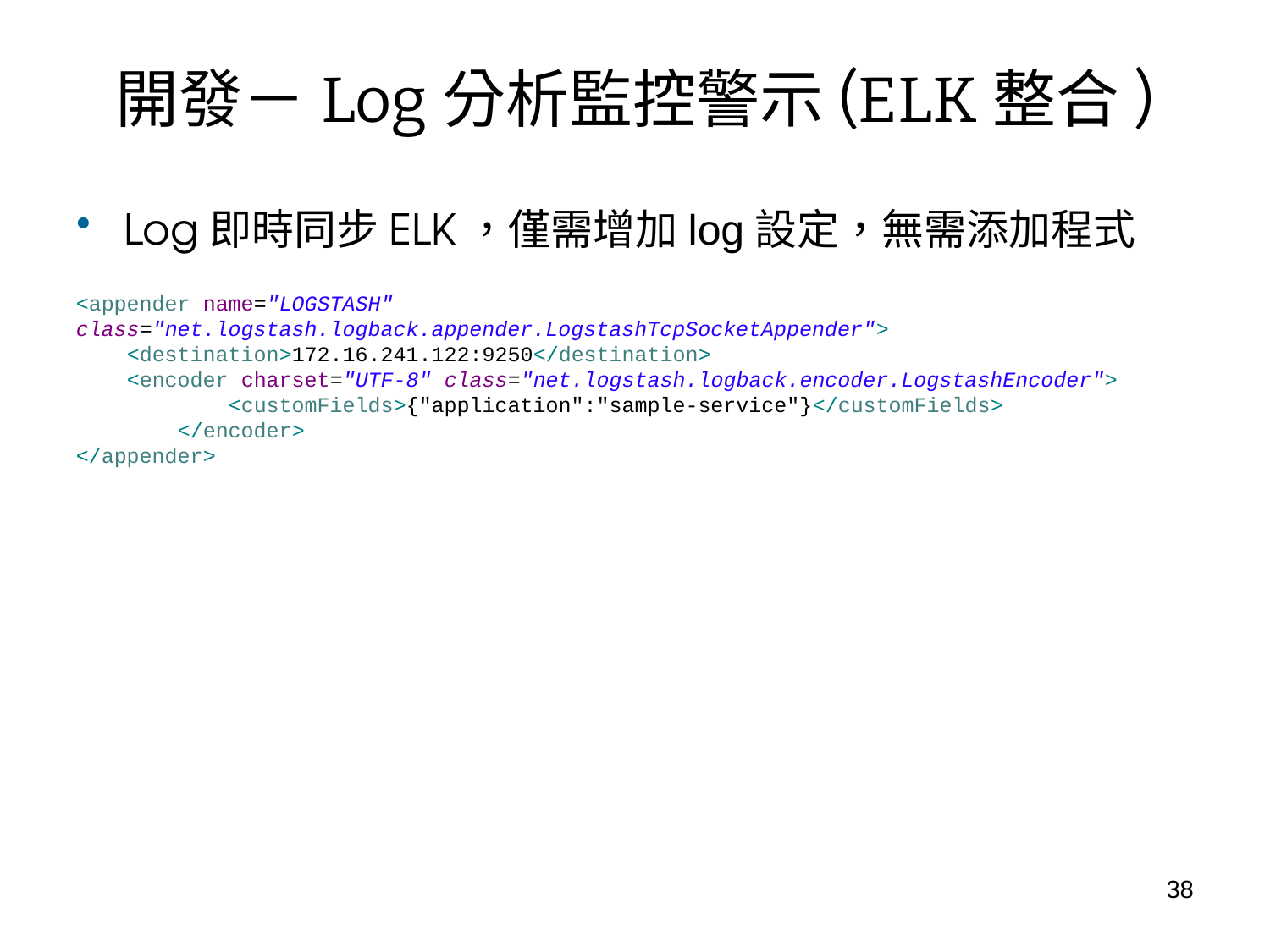

# 開發－Log分析監控警示(ELK整合)
Log即時同步ELK，僅需增加log設定，無需添加程式

<appender name="LOGSTASH" class="net.logstash.logback.appender.LogstashTcpSocketAppender">
    <destination>172.16.241.122:9250</destination>
    <encoder charset="UTF-8" class="net.logstash.logback.encoder.LogstashEncoder">
            <customFields>{"application":"sample-service"}</customFields>
        </encoder>
</appender>
38